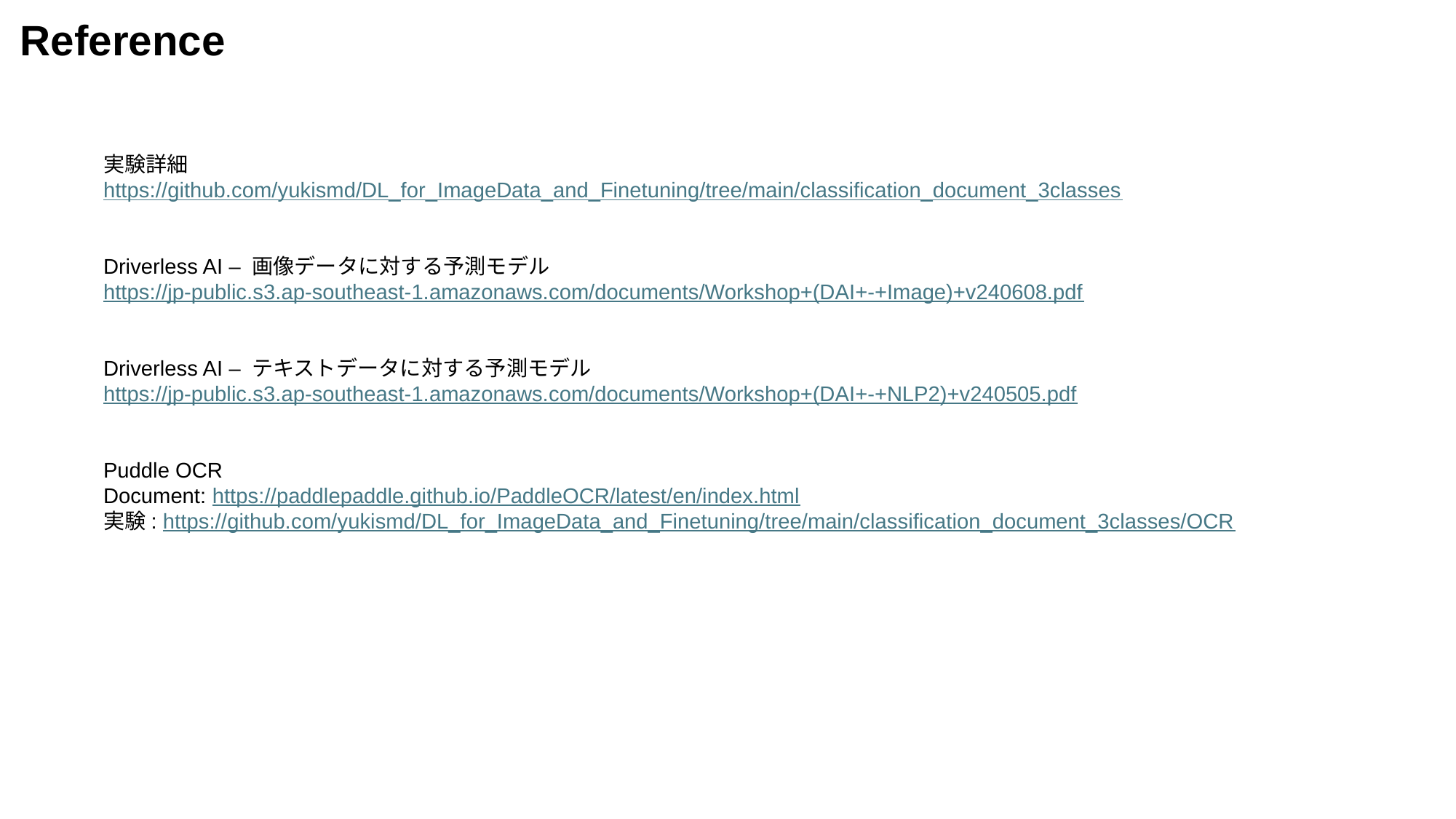

# Reference
実験詳細
https://github.com/yukismd/DL_for_ImageData_and_Finetuning/tree/main/classification_document_3classes

Driverless AI – 画像データに対する予測モデル
https://jp-public.s3.ap-southeast-1.amazonaws.com/documents/Workshop+(DAI+-+Image)+v240608.pdf

Driverless AI – テキストデータに対する予測モデル
https://jp-public.s3.ap-southeast-1.amazonaws.com/documents/Workshop+(DAI+-+NLP2)+v240505.pdf

Puddle OCR
Document: https://paddlepaddle.github.io/PaddleOCR/latest/en/index.html
実験: https://github.com/yukismd/DL_for_ImageData_and_Finetuning/tree/main/classification_document_3classes/OCR